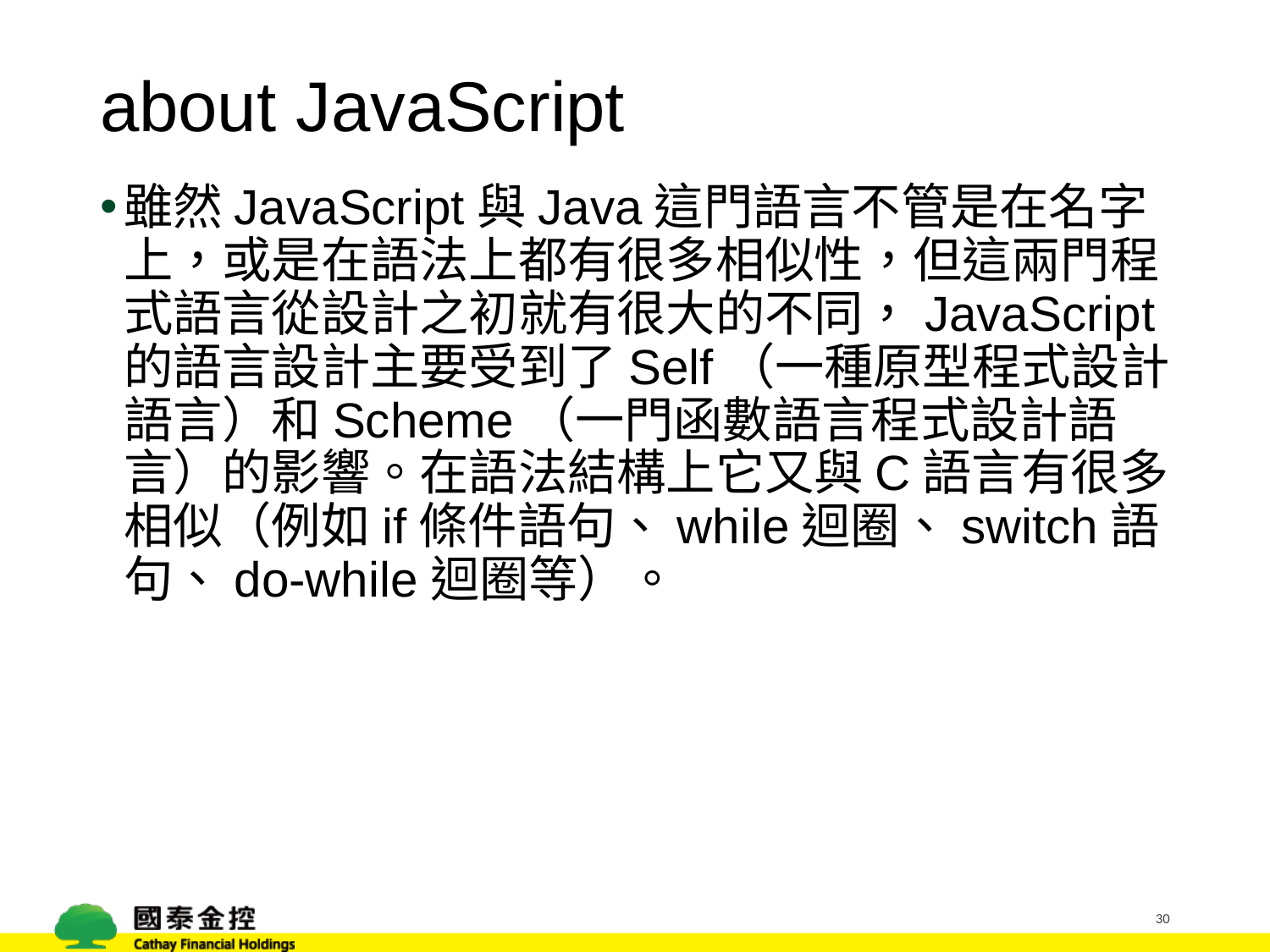

# about JavaScript
雖然JavaScript與Java這門語言不管是在名字上，或是在語法上都有很多相似性，但這兩門程式語言從設計之初就有很大的不同，JavaScript的語言設計主要受到了Self（一種原型程式設計語言）和Scheme（一門函數語言程式設計語言）的影響。在語法結構上它又與C語言有很多相似（例如if條件語句、while迴圈、switch語句、do-while迴圈等）。